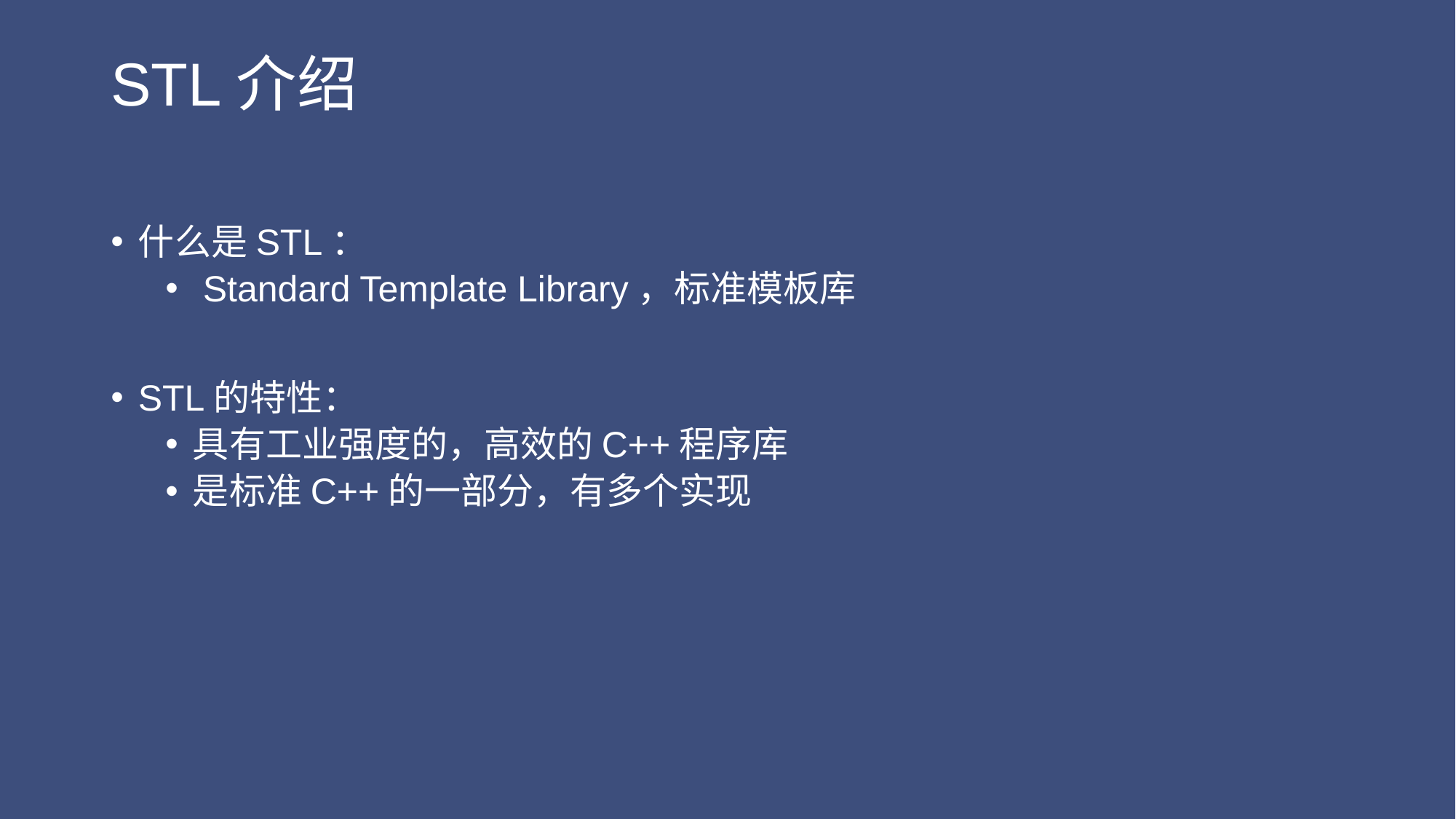

# STL介绍
什么是STL：
 Standard Template Library，标准模板库

STL的特性：
具有工业强度的，高效的C++程序库
是标准C++的一部分，有多个实现